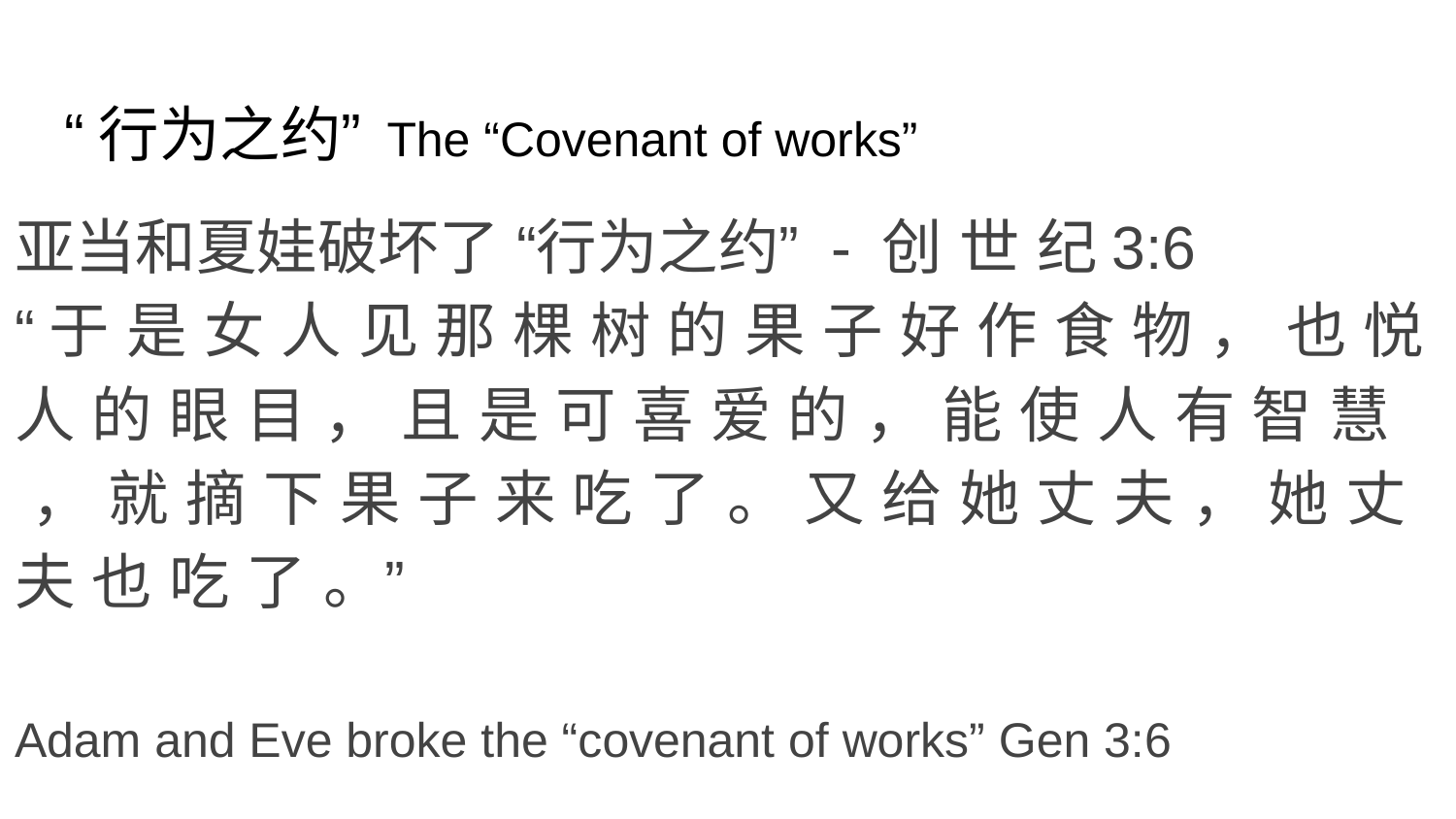

# “行为之约” The “Covenant of works”

亚当和夏娃破坏了 “行为之约” - 创 世 纪3:6
“于 是 女 人 见 那 棵 树 的 果 子 好 作 食 物 ， 也 悦 人 的 眼 目 ， 且 是 可 喜 爱 的 ， 能 使 人 有 智 慧 ， 就 摘 下 果 子 来 吃 了 。 又 给 她 丈 夫 ， 她 丈 夫 也 吃 了 。”

Adam and Eve broke the “covenant of works” Gen 3:6